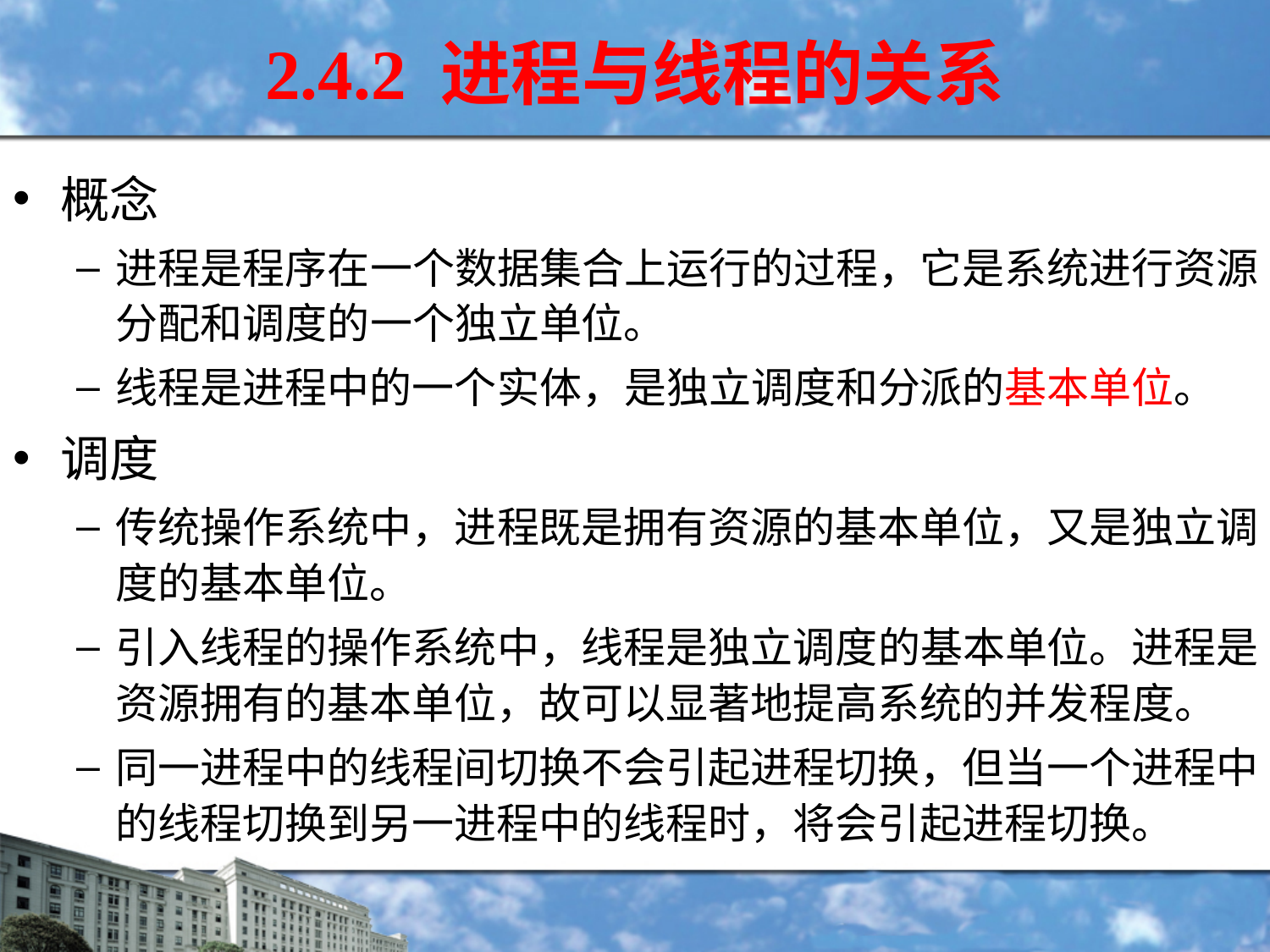

2.4.2 进程与线程的关系
概念
进程是程序在一个数据集合上运行的过程，它是系统进行资源分配和调度的一个独立单位。
线程是进程中的一个实体，是独立调度和分派的基本单位。
调度
传统操作系统中，进程既是拥有资源的基本单位，又是独立调度的基本单位。
引入线程的操作系统中，线程是独立调度的基本单位。进程是资源拥有的基本单位，故可以显著地提高系统的并发程度。
同一进程中的线程间切换不会引起进程切换，但当一个进程中的线程切换到另一进程中的线程时，将会引起进程切换。